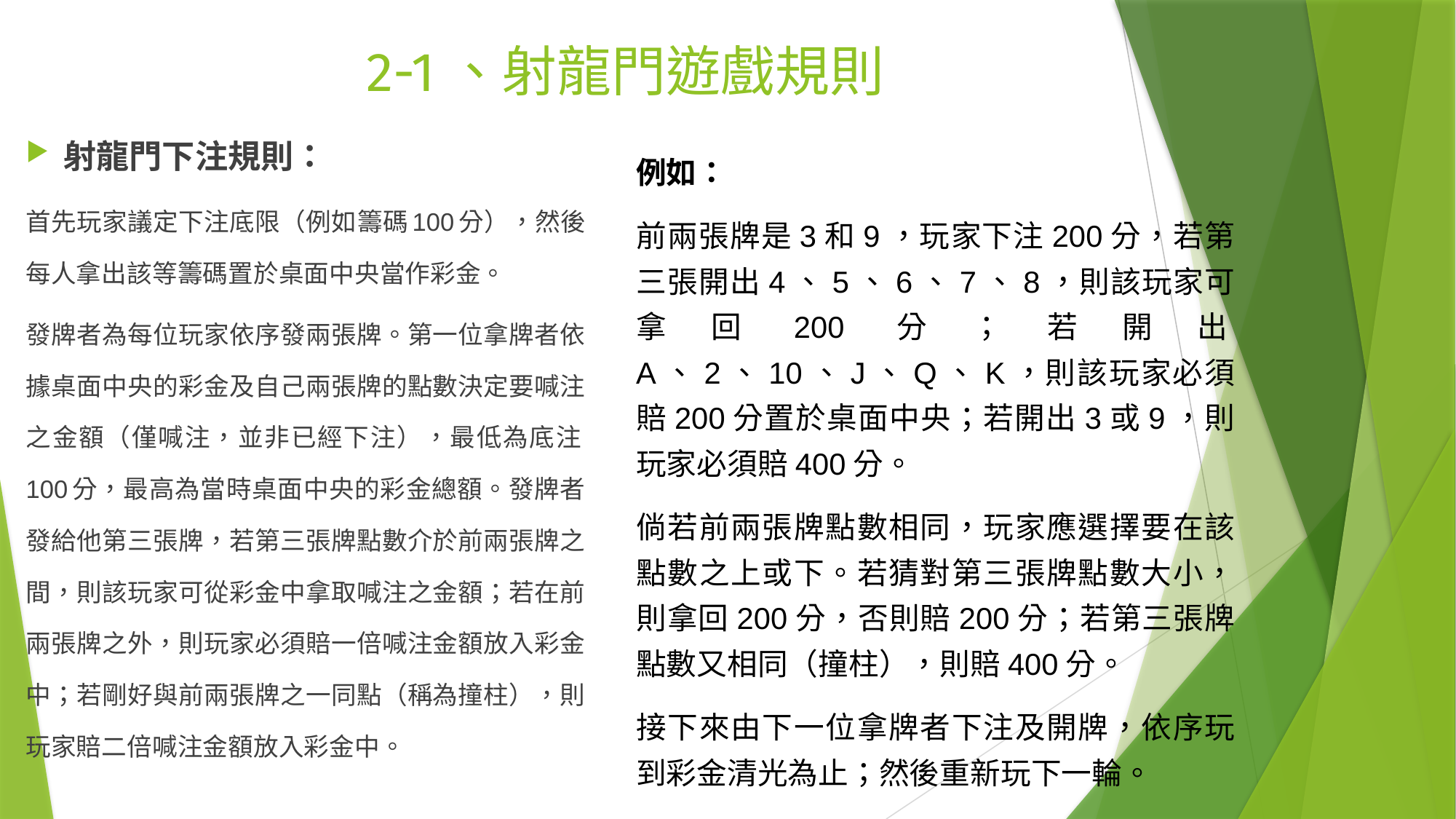

# 2-1、射龍門遊戲規則
射龍門下注規則：
首先玩家議定下注底限（例如籌碼100分），然後每人拿出該等籌碼置於桌面中央當作彩金。
發牌者為每位玩家依序發兩張牌。第一位拿牌者依據桌面中央的彩金及自己兩張牌的點數決定要喊注之金額（僅喊注，並非已經下注），最低為底注100分，最高為當時桌面中央的彩金總額。發牌者發給他第三張牌，若第三張牌點數介於前兩張牌之間，則該玩家可從彩金中拿取喊注之金額；若在前兩張牌之外，則玩家必須賠一倍喊注金額放入彩金中；若剛好與前兩張牌之一同點（稱為撞柱），則玩家賠二倍喊注金額放入彩金中。
例如：
前兩張牌是3和9，玩家下注200分，若第三張開出4、5、6、7、8，則該玩家可拿回200分；若開出A、2、10、J、Q、K，則該玩家必須賠200分置於桌面中央；若開出3或9，則玩家必須賠400分。
倘若前兩張牌點數相同，玩家應選擇要在該點數之上或下。若猜對第三張牌點數大小，則拿回200分，否則賠200分；若第三張牌點數又相同（撞柱），則賠400分。
接下來由下一位拿牌者下注及開牌，依序玩到彩金清光為止；然後重新玩下一輪。